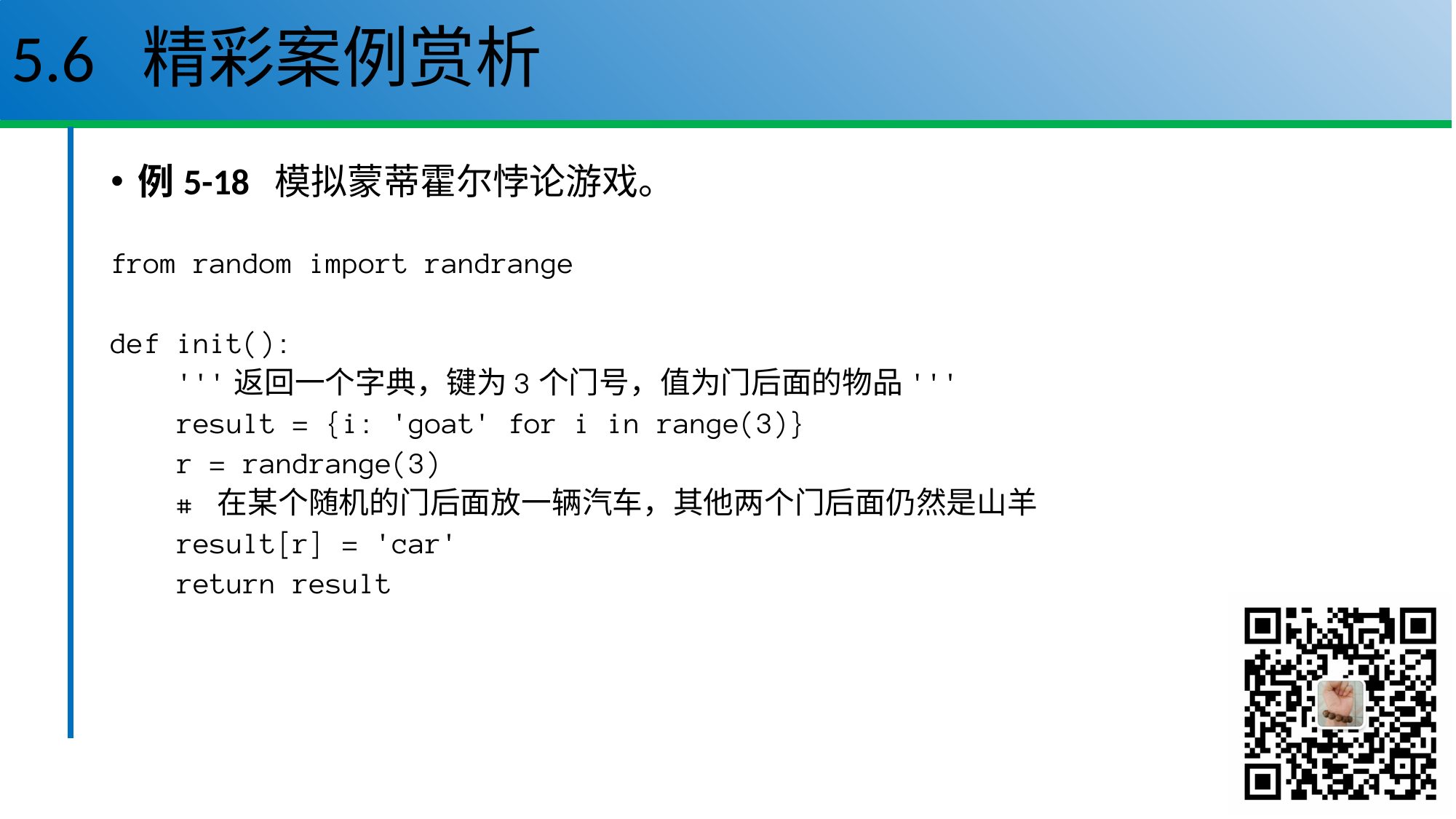

# 5.6  精彩案例赏析
例5-18  模拟蒙蒂霍尔悖论游戏。

from random import randrange

def init():
    '''返回一个字典，键为3个门号，值为门后面的物品'''
    result = {i: 'goat' for i in range(3)}
    r = randrange(3)
    # 在某个随机的门后面放一辆汽车，其他两个门后面仍然是山羊
    result[r] = 'car'
    return result
56